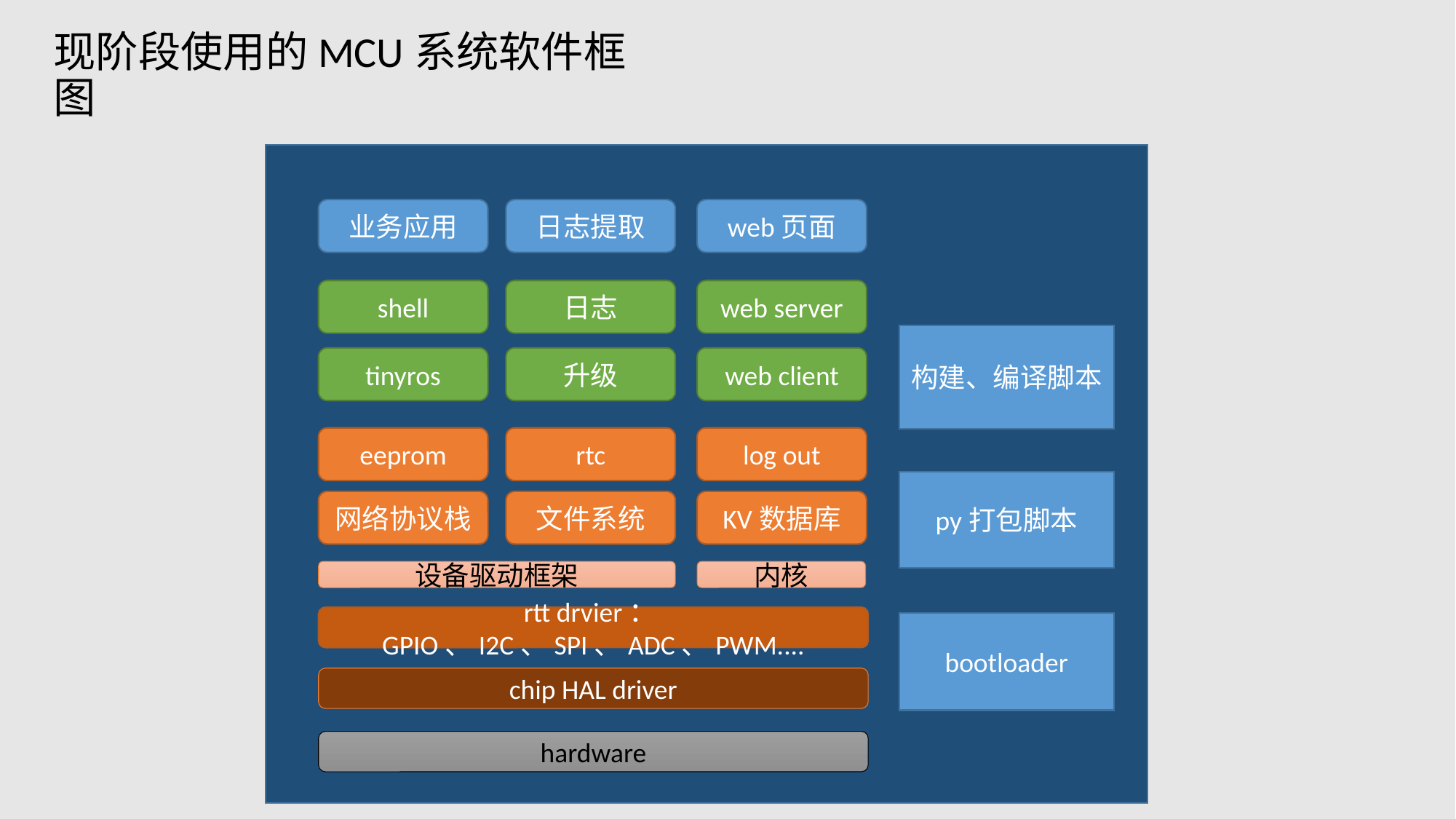

# 现阶段使用的MCU系统软件框图

业务应用
日志提取
web页面
shell
日志
web server
构建、编译脚本
tinyros
升级
web client
eeprom
rtc
log out
py打包脚本
网络协议栈
文件系统
KV数据库
设备驱动框架
内核
rtt drvier：GPIO、I2C、SPI、ADC、PWM....
bootloader
chip HAL driver
hardware